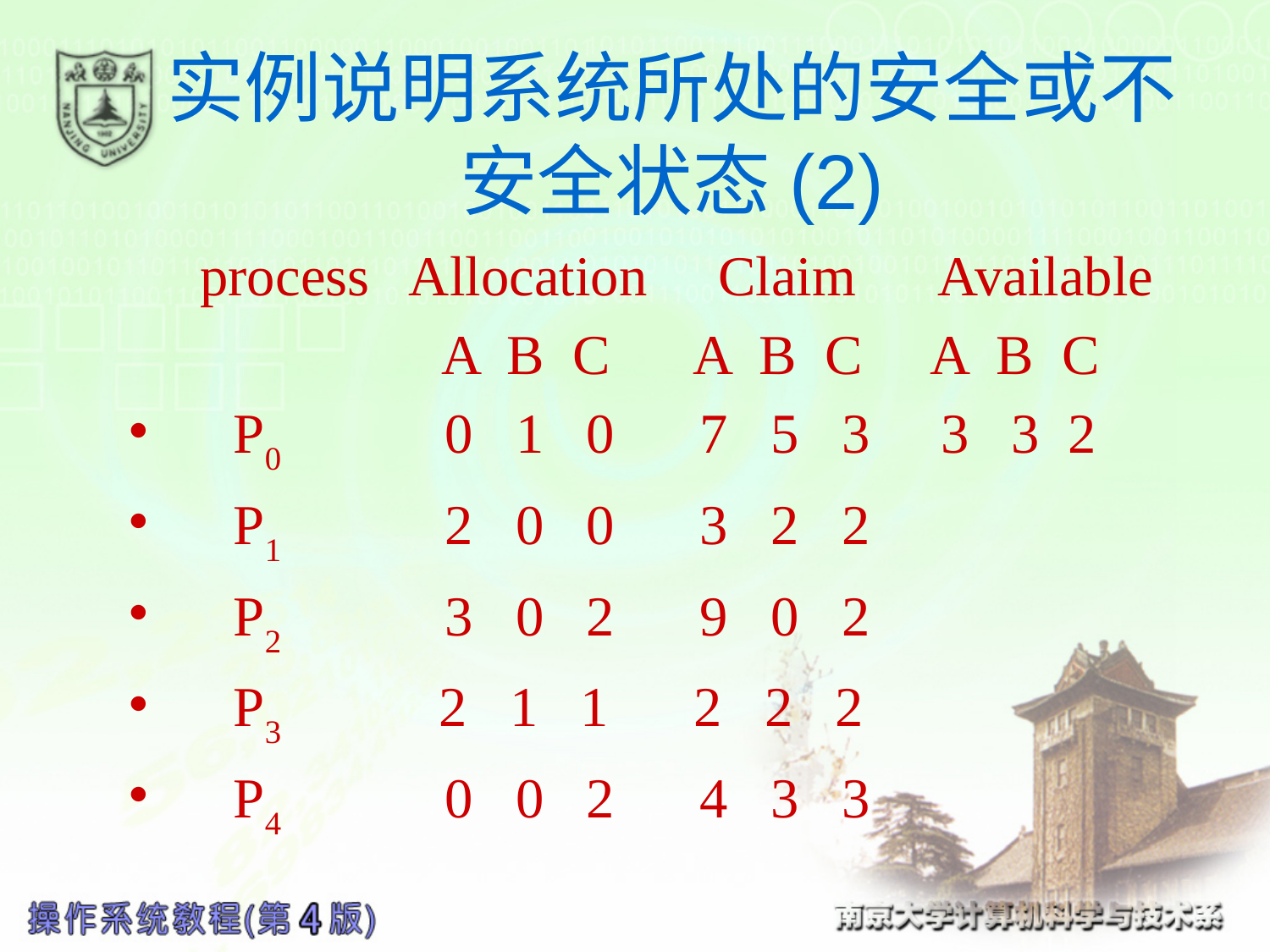

# 实例说明系统所处的安全或不安全状态(2)
     process   Allocation     Claim      Available
                      A  B  C      A  B  C     A  B  C
    P0            0   1   0      7   5   3     3   3  2
    P1            2   0   0      3   2   2
    P2            3   0   2      9   0   2
    P3            2   1   1      2   2   2
    P4            0   0   2      4   3   3